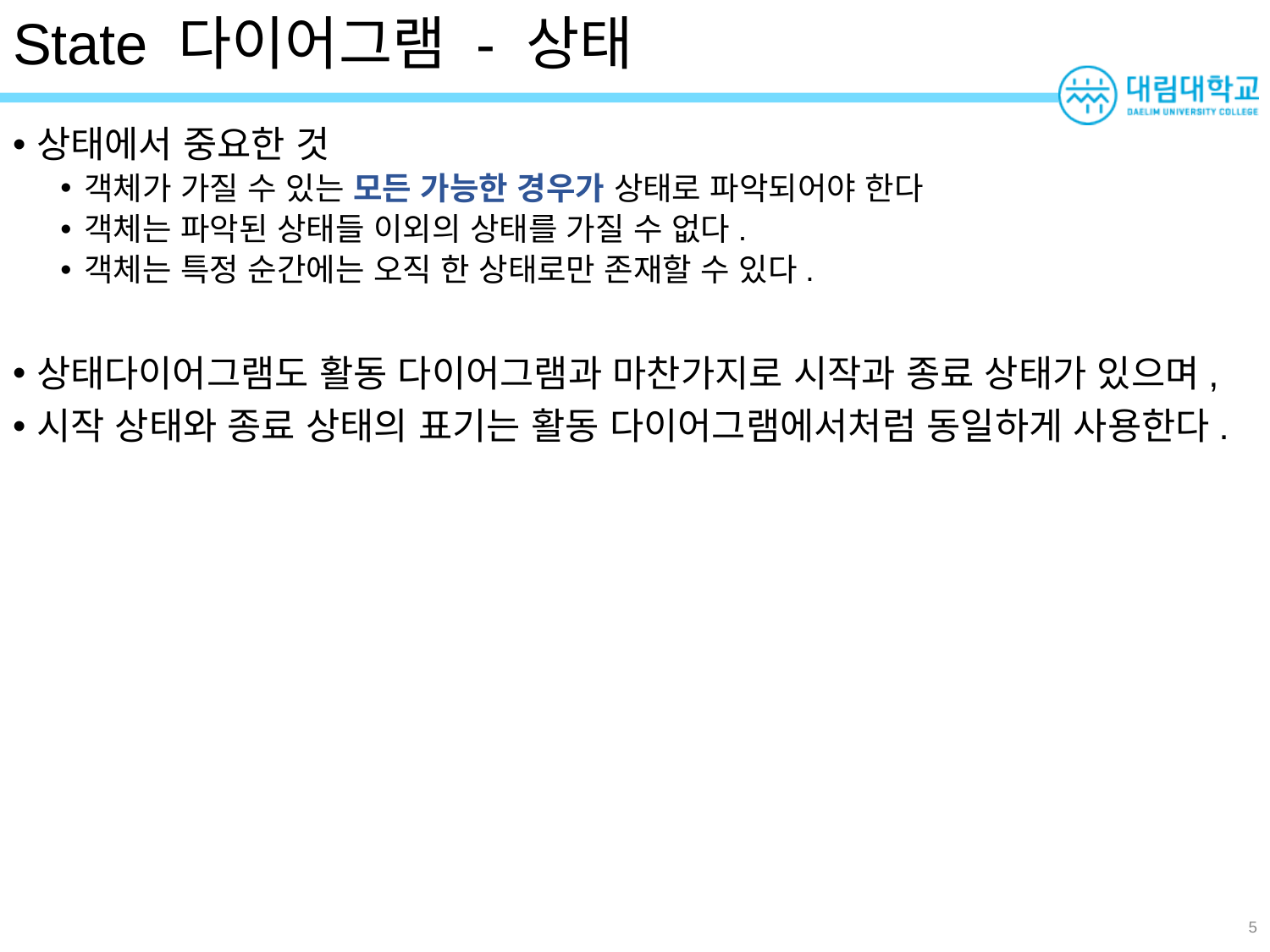

# State 다이어그램 - 상태
상태에서 중요한 것
객체가 가질 수 있는 모든 가능한 경우가 상태로 파악되어야 한다
객체는 파악된 상태들 이외의 상태를 가질 수 없다.
객체는 특정 순간에는 오직 한 상태로만 존재할 수 있다.

상태다이어그램도 활동 다이어그램과 마찬가지로 시작과 종료 상태가 있으며,
시작 상태와 종료 상태의 표기는 활동 다이어그램에서처럼 동일하게 사용한다.

5